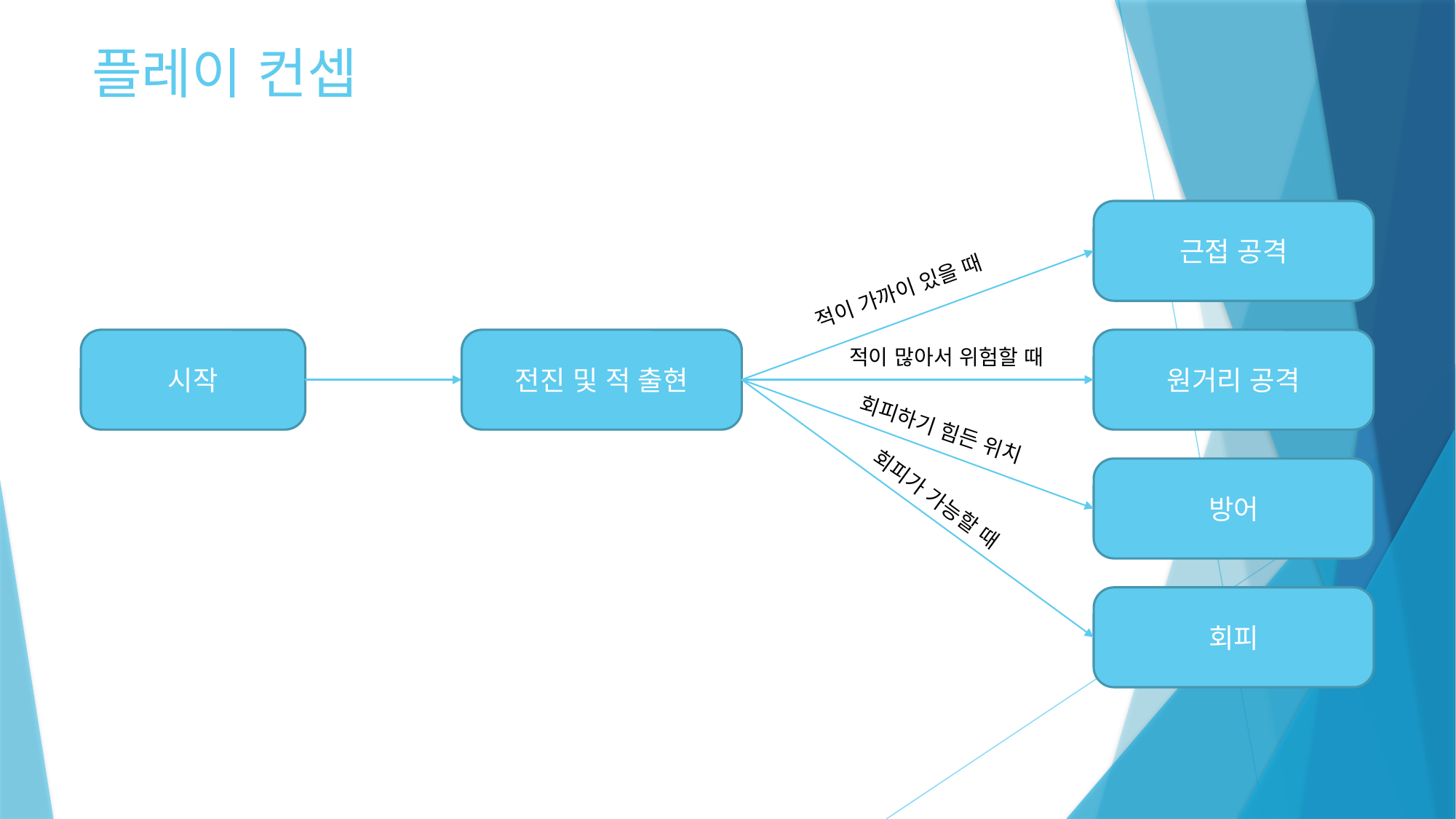

# 플레이 컨셉
근접 공격
적이 가까이 있을 때
시작
전진 및 적 출현
원거리 공격
적이 많아서 위험할 때
회피하기 힘든 위치
방어
회피가 가능할 때
회피